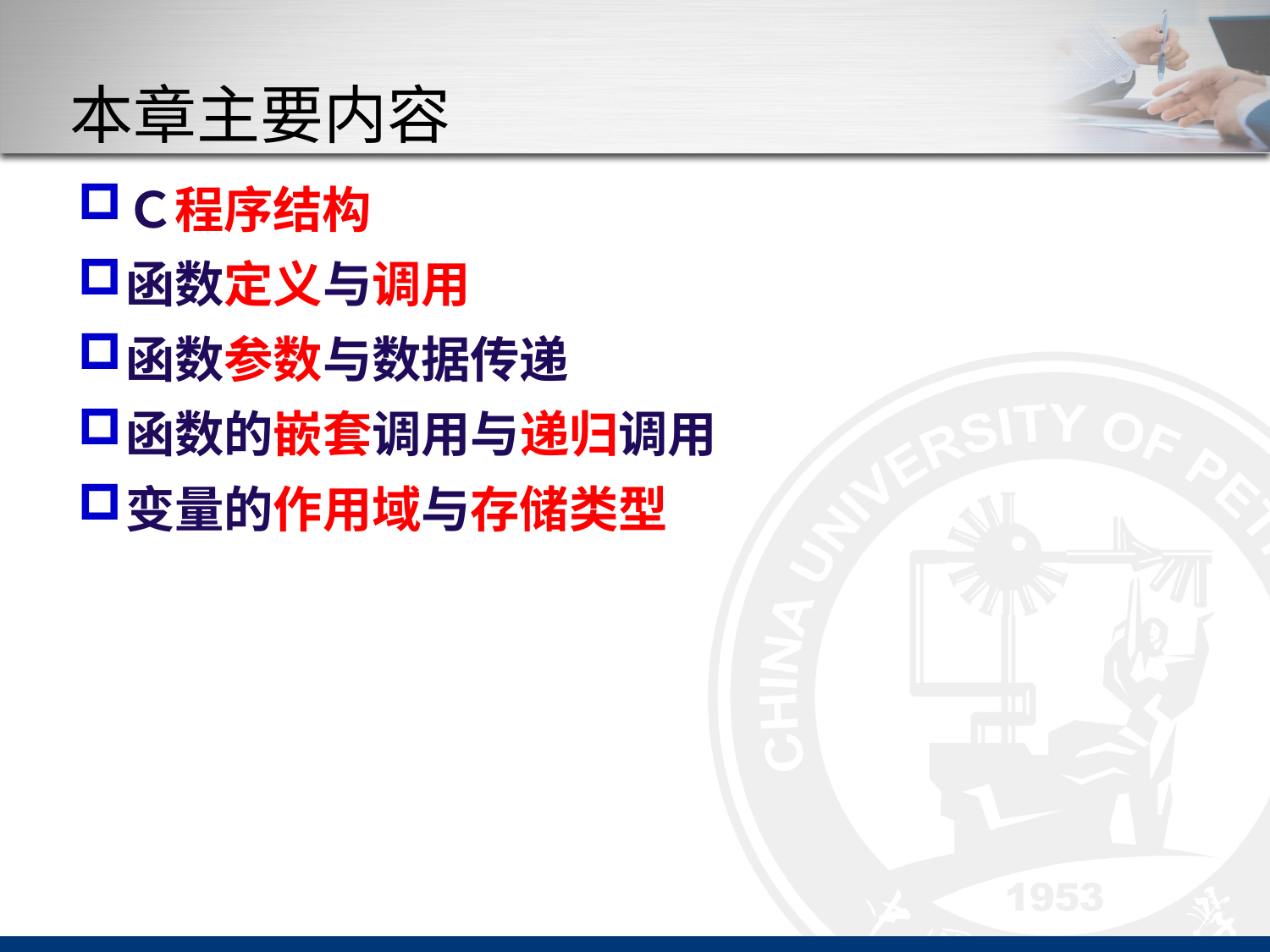

# 本章主要内容
Ｃ程序结构
函数定义与调用
函数参数与数据传递
函数的嵌套调用与递归调用
变量的作用域与存储类型